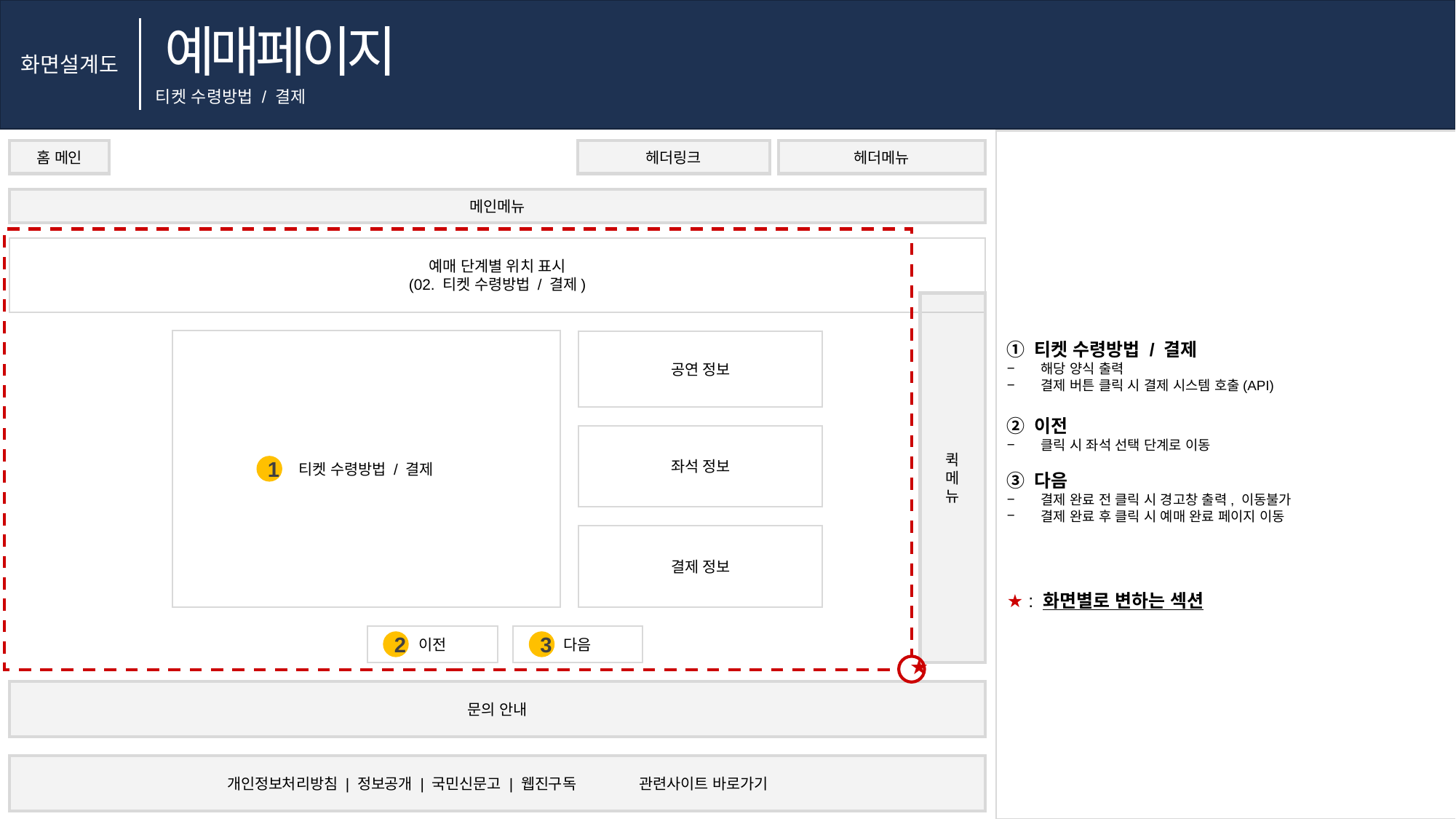

예매페이지
화면설계도
티켓 수령방법 / 결제
① 티켓 수령방법 / 결제
해당 양식 출력
결제 버튼 클릭 시 결제 시스템 호출(API)

② 이전
클릭 시 좌석 선택 단계로 이동

③ 다음
결제 완료 전 클릭 시 경고창 출력, 이동불가
결제 완료 후 클릭 시 예매 완료 페이지 이동

★ : 화면별로 변하는 섹션
헤더링크
홈 메인
헤더메뉴
메인메뉴
예매 단계별 위치 표시
(02. 티켓 수령방법 / 결제)
퀵
메
뉴
티켓 수령방법 / 결제
공연 정보
좌석 정보
결제 정보
이전
다음
문의 안내
개인정보처리방침 | 정보공개 | 국민신문고 | 웹진구독               관련사이트 바로가기

1
2
3
★